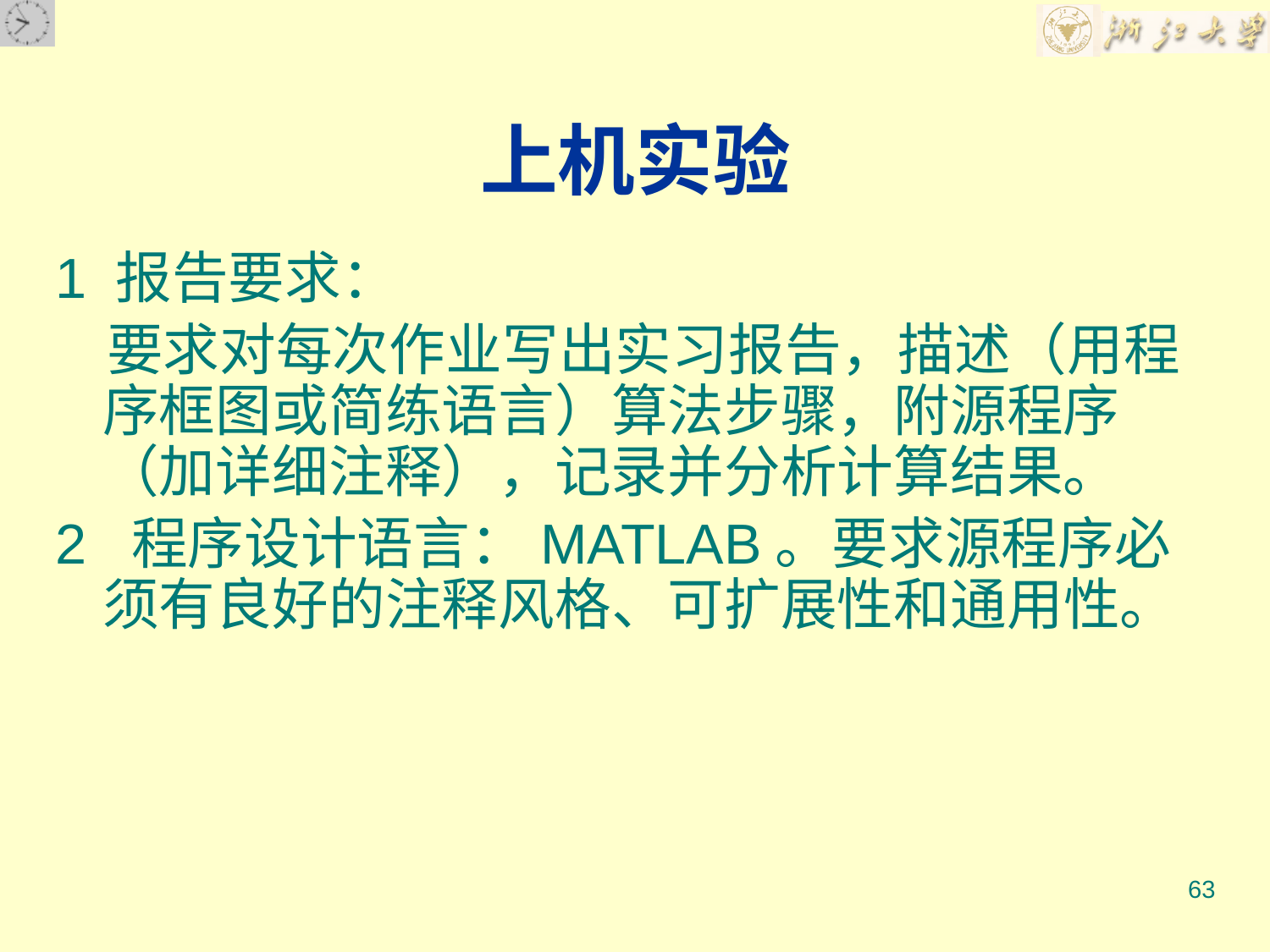

# 上机实验
1 报告要求：
   要求对每次作业写出实习报告，描述（用程序框图或简练语言）算法步骤，附源程序（加详细注释），记录并分析计算结果。
2  程序设计语言：MATLAB。要求源程序必须有良好的注释风格、可扩展性和通用性。
63